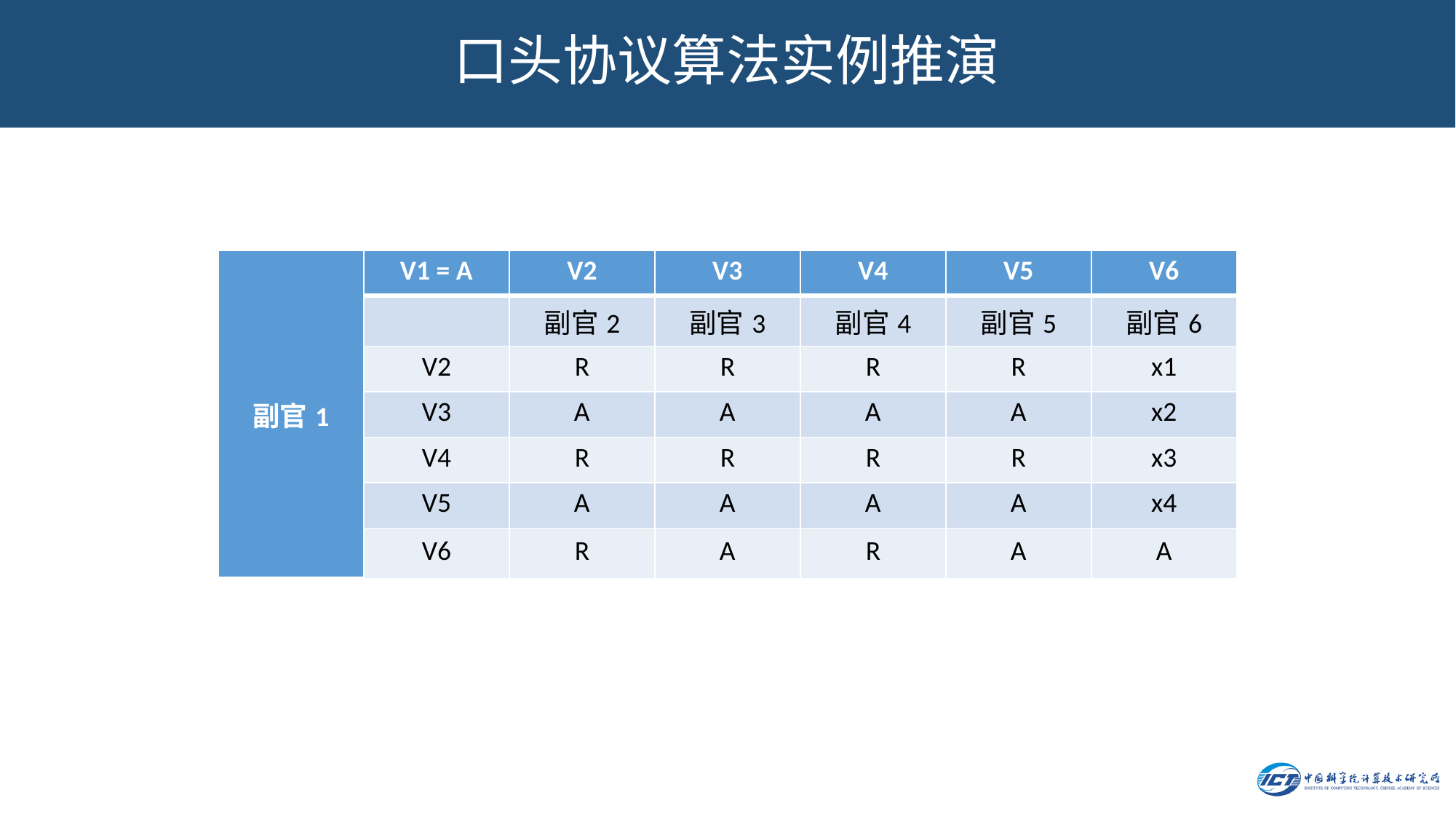

# 口头协议算法实例推演
| 副官1 | V1 = A | V2 | V3 | V4 | V5 | V6 |
| --- | --- | --- | --- | --- | --- | --- |
|  |  | 副官2 | 副官3 | 副官4 | 副官5 | 副官6 |
|  | V2 | R | R | R | R | x1 |
|  | V3 | A | A | A | A | x2 |
|  | V4 | R | R | R | R | x3 |
|  | V5 | A | A | A | A | x4 |
|  | V6 | R | A | R | A | A |